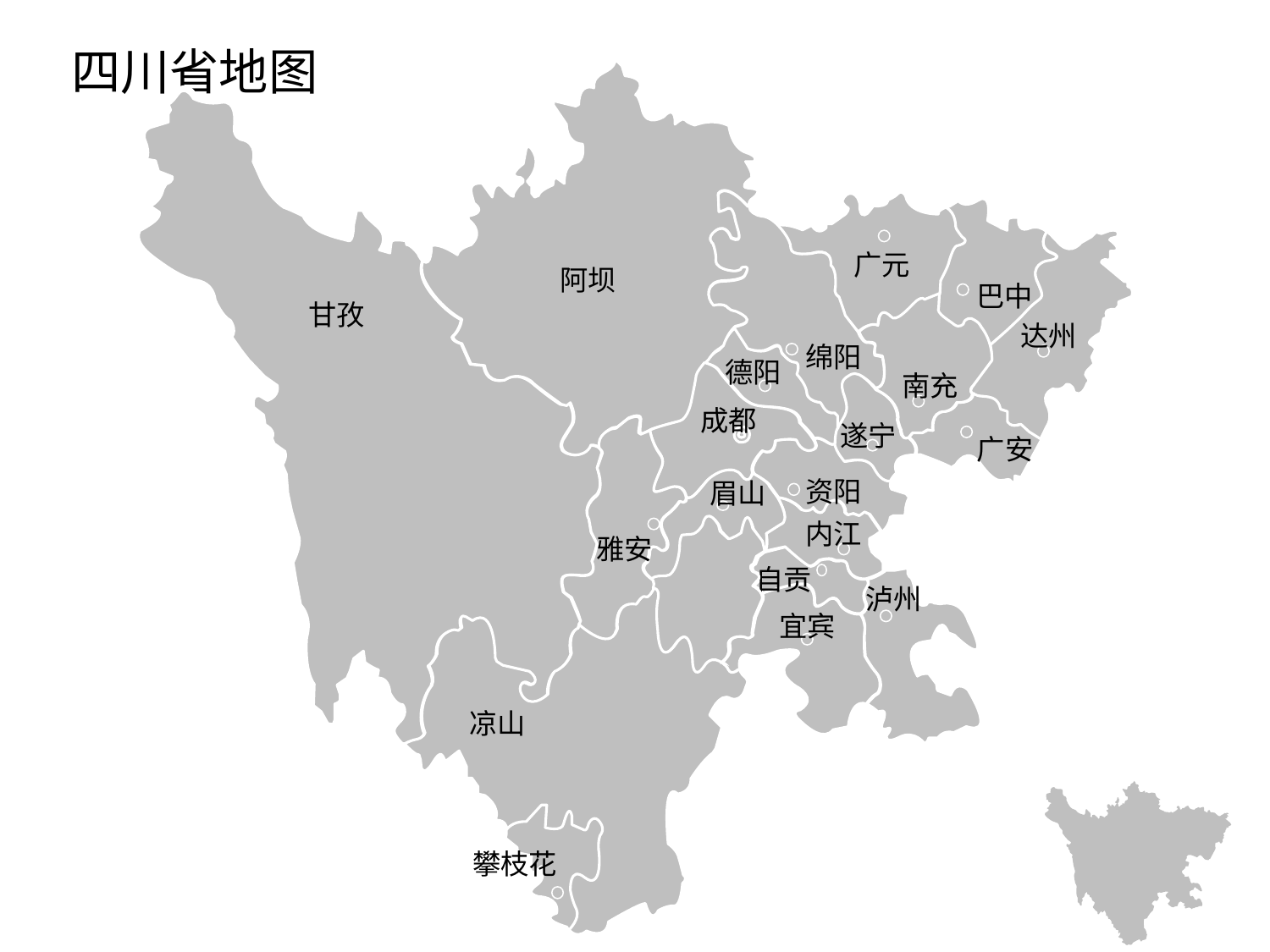

# 四川省地图

广元
阿坝
巴中

    甘孜
达州

绵阳

德阳

南充

成都

遂宁

广安

资阳
眉山

内江

雅安

自贡
乐山

泸州

宜宾

凉山

攀枝花